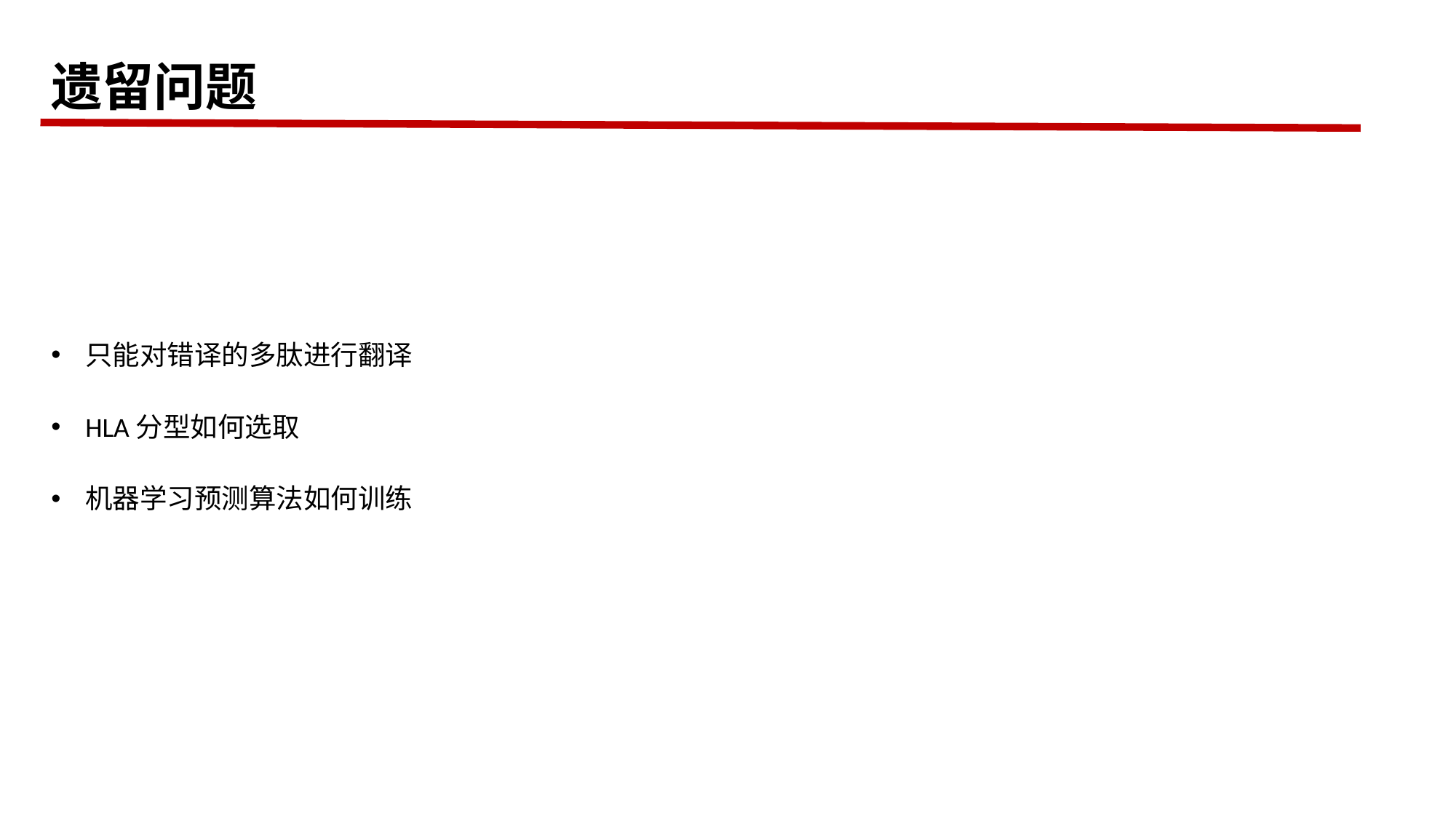

遗留问题
只能对错译的多肽进行翻译
HLA分型如何选取
机器学习预测算法如何训练